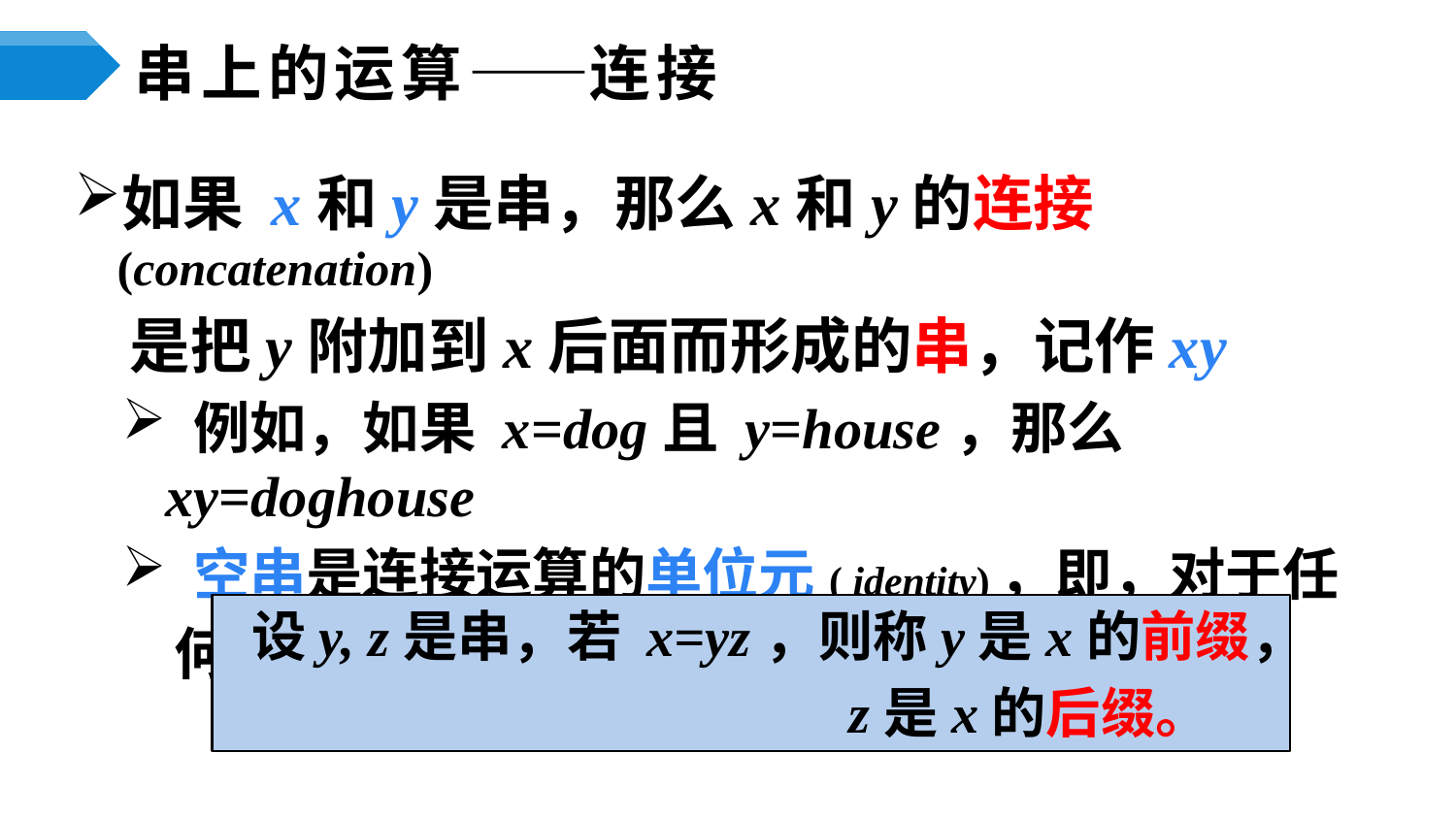

# 串上的运算——连接
如果 x和y是串，那么x和y的连接(concatenation)
   是把y附加到x后面而形成的串，记作xy
 例如，如果 x=dog且 y=house，那么xy=doghouse
 空串是连接运算的单位元( identity)，即，对于任
   何串s都有，εs = sε = s
设y, z是串，若 x=yz，则称y是x的前缀，
                                         z是x的后缀。